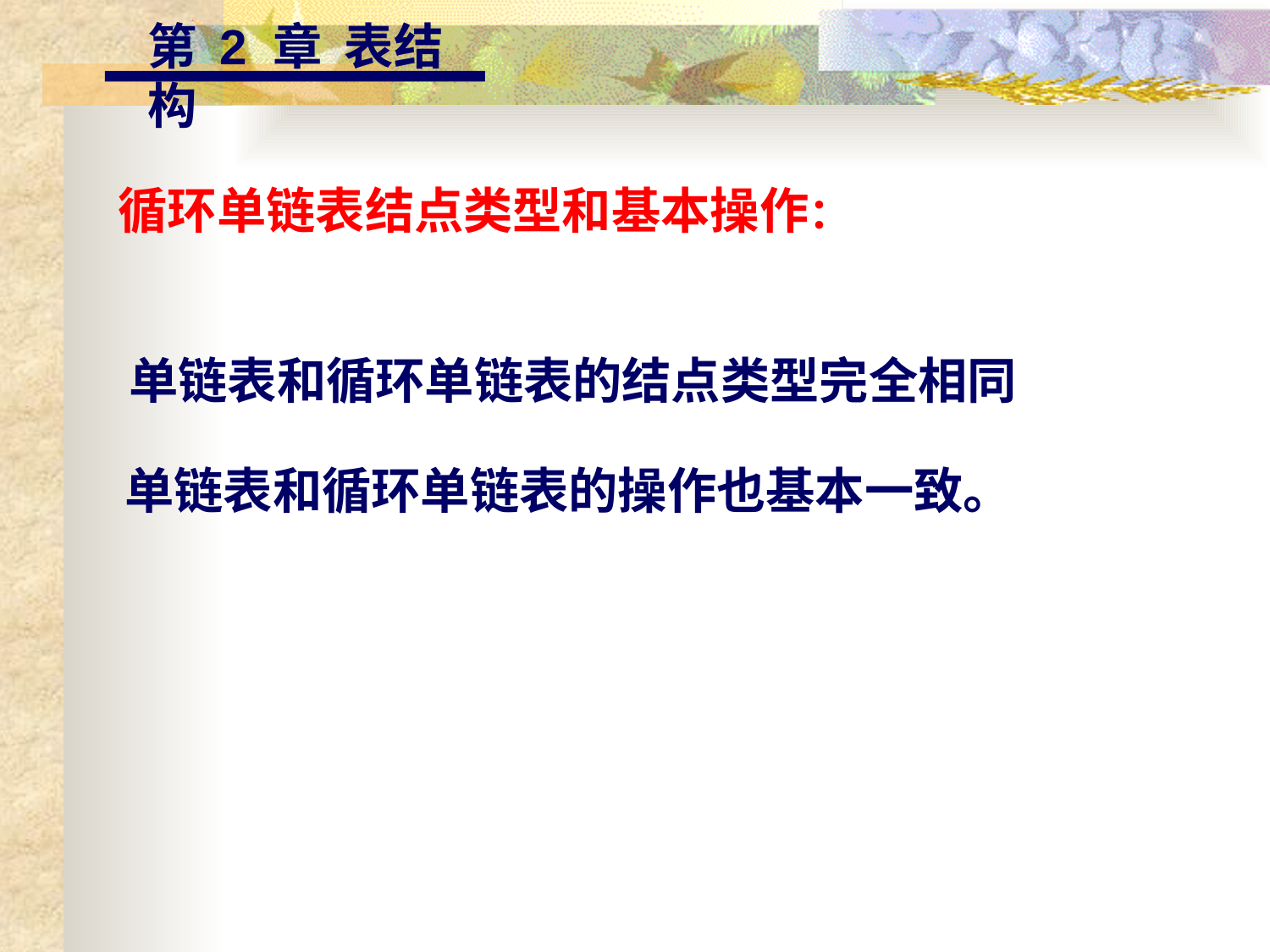

第 2 章  表结构

循环单链表结点类型和基本操作：
单链表和循环单链表的结点类型完全相同
单链表和循环单链表的操作也基本一致。